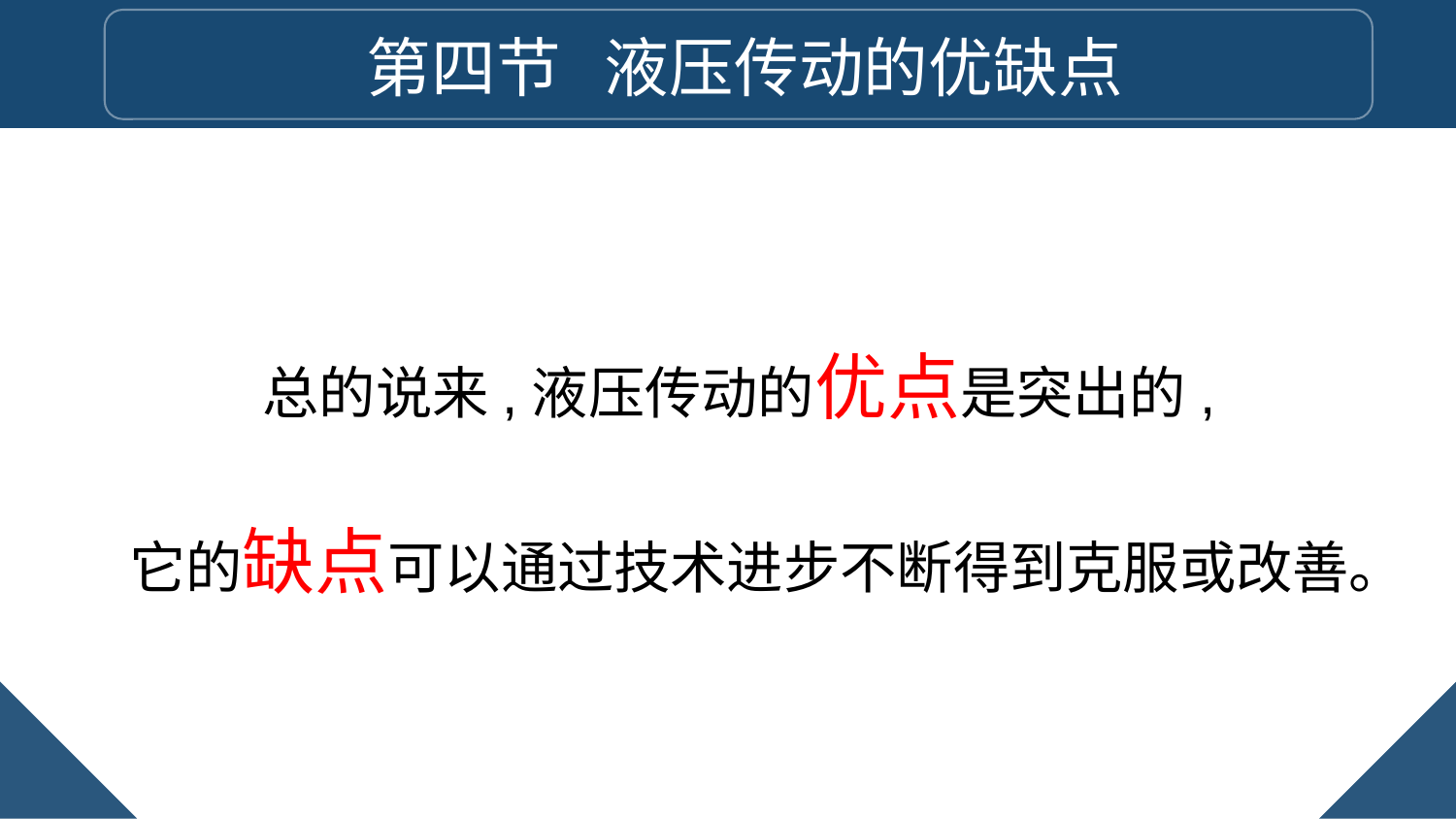

第四节   液压传动的优缺点
总的说来,液压传动的优点是突出的,
它的缺点可以通过技术进步不断得到克服或改善。